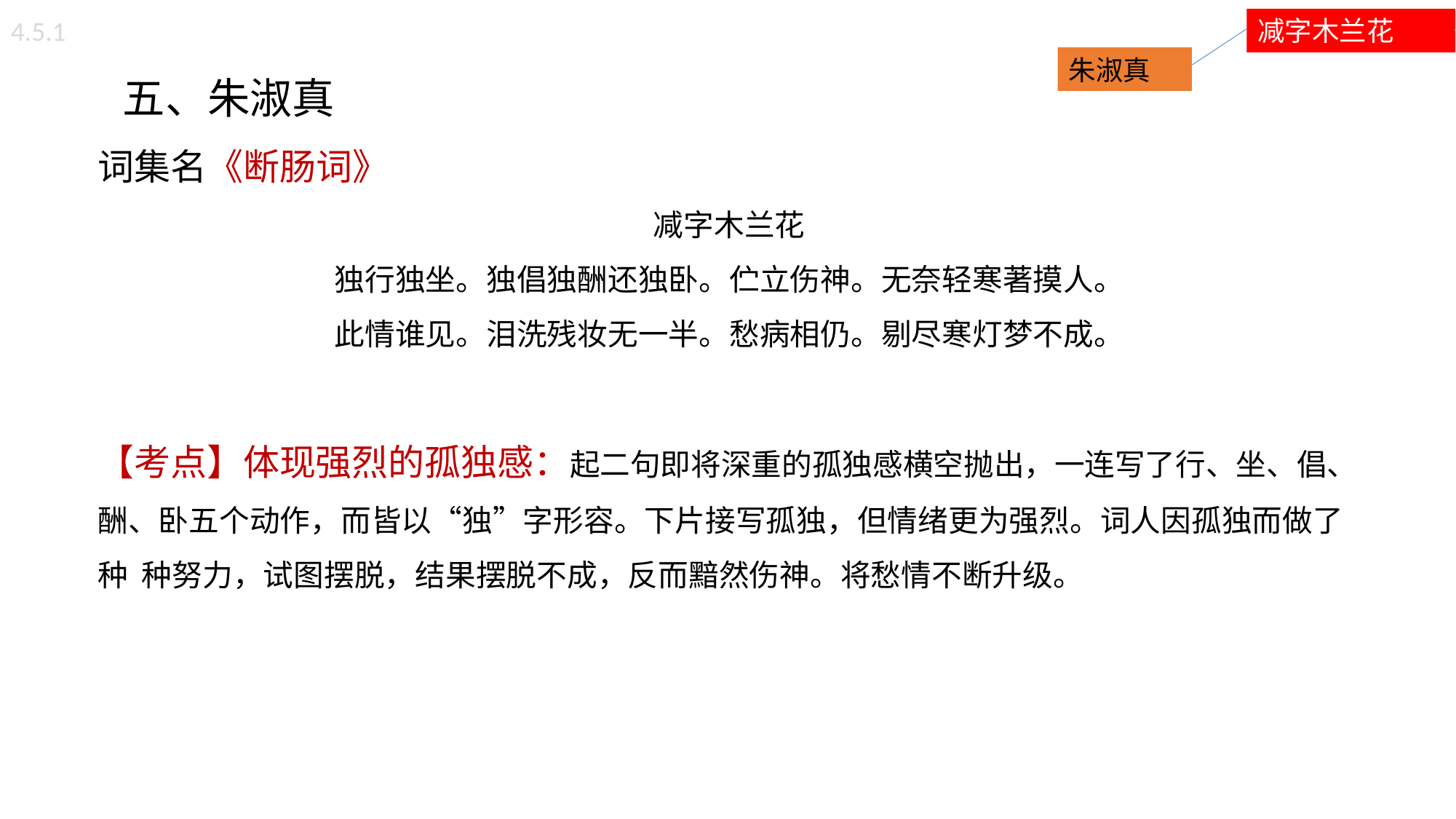

4.5.1
减字木兰花
  五、朱淑真
词集名《断肠词》
减字木兰花
独行独坐。独倡独酬还独卧。伫立伤神。无奈轻寒著摸人。
此情谁见。泪洗残妆无一半。愁病相仍。剔尽寒灯梦不成。

【考点】体现强烈的孤独感：起二句即将深重的孤独感横空抛出，一连写了行、坐、倡、酬、卧五个动作，而皆以“独”字形容。下片接写孤独，但情绪更为强烈。词人因孤独而做了种  种努力，试图摆脱，结果摆脱不成，反而黯然伤神。将愁情不断升级。

朱淑真